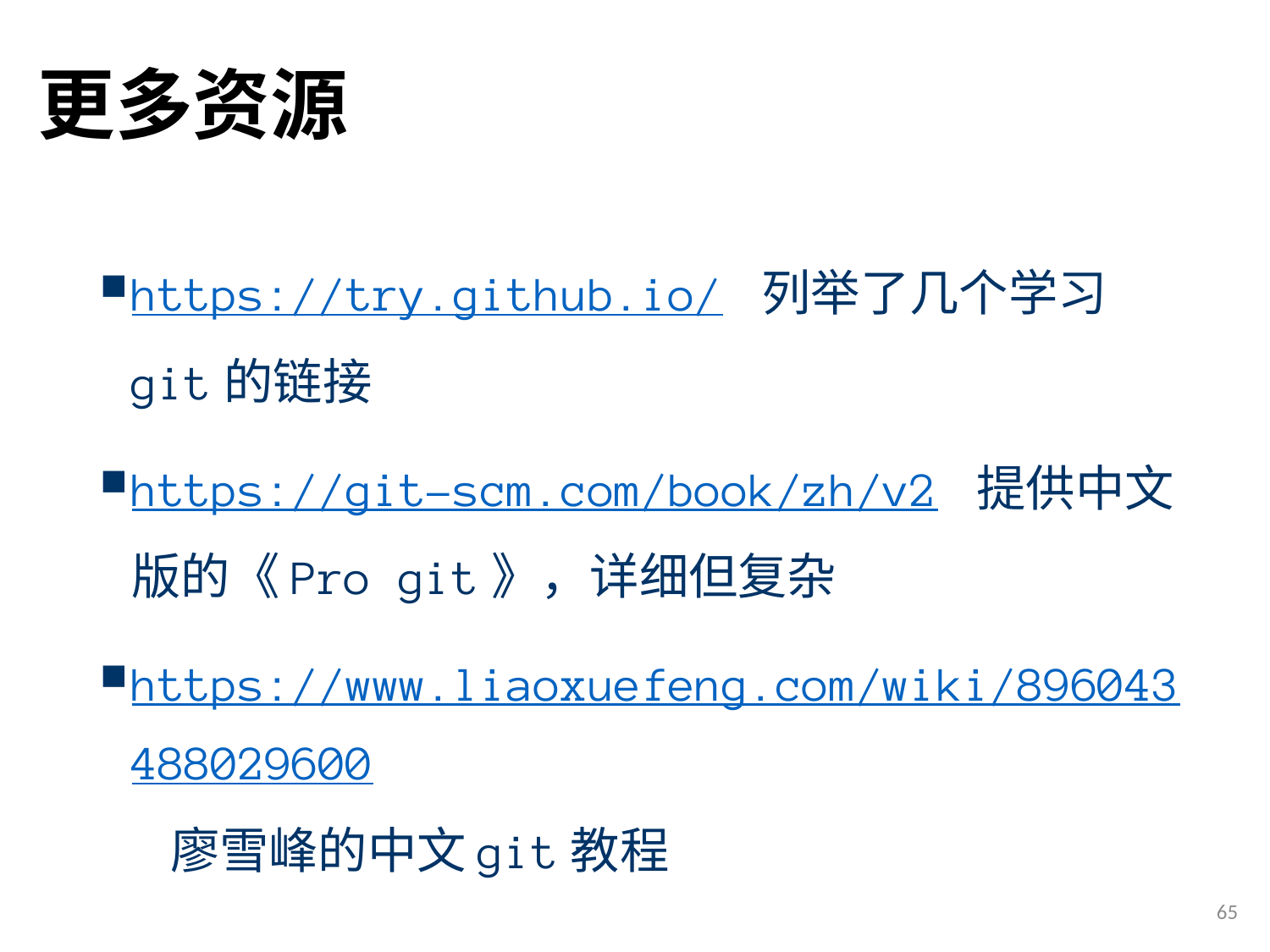

# 更多资源
https://try.github.io/ 列举了几个学习git的链接
https://git-scm.com/book/zh/v2 提供中文版的《Pro git》，详细但复杂
https://www.liaoxuefeng.com/wiki/896043488029600 廖雪峰的中文git教程
65